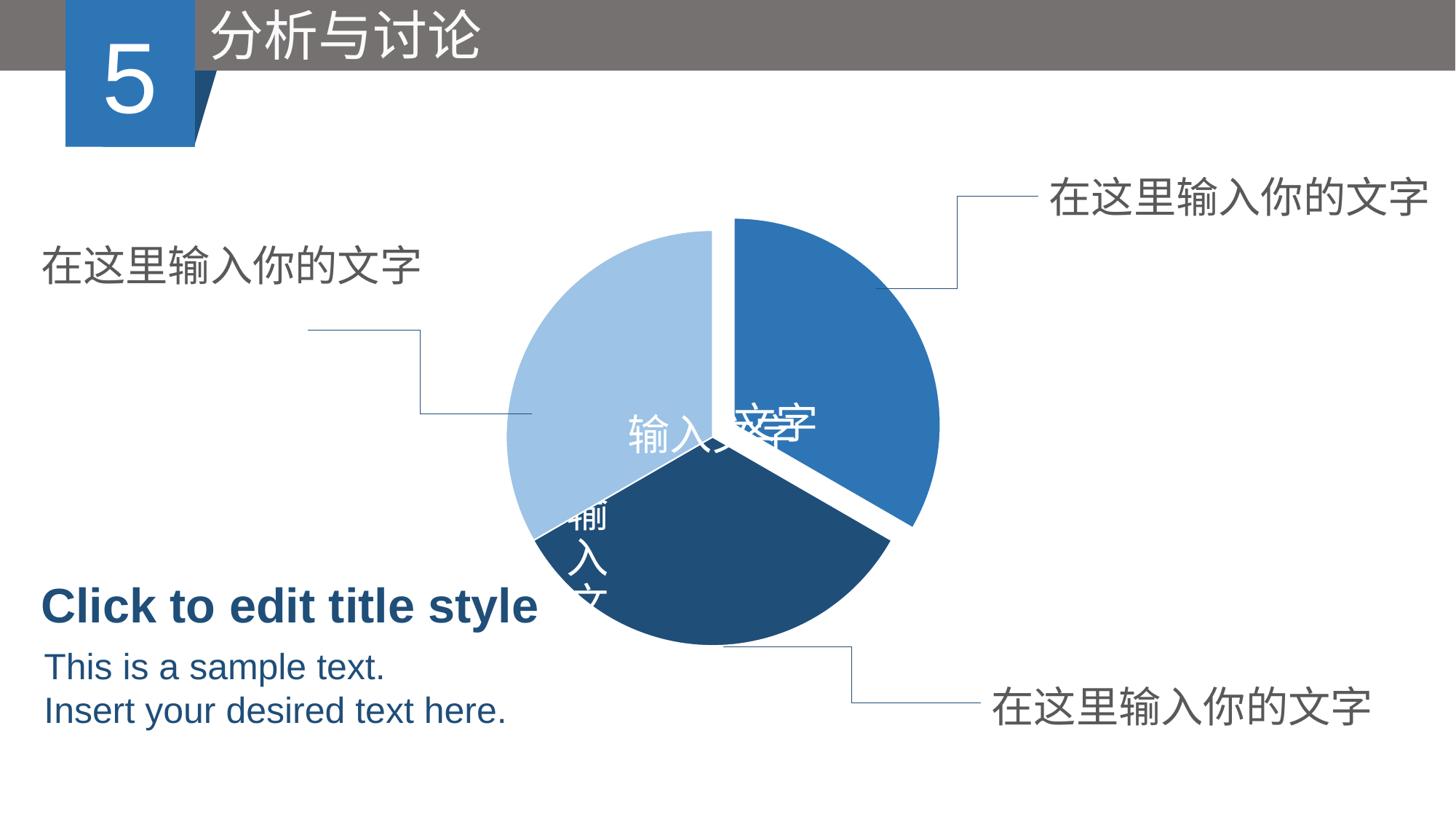

分析与讨论
5

在这里输入你的文字
输入文字
输入文字
输入文字
在这里输入你的文字
Click to edit title style

This is a sample text.
Insert your desired text here.
在这里输入你的文字